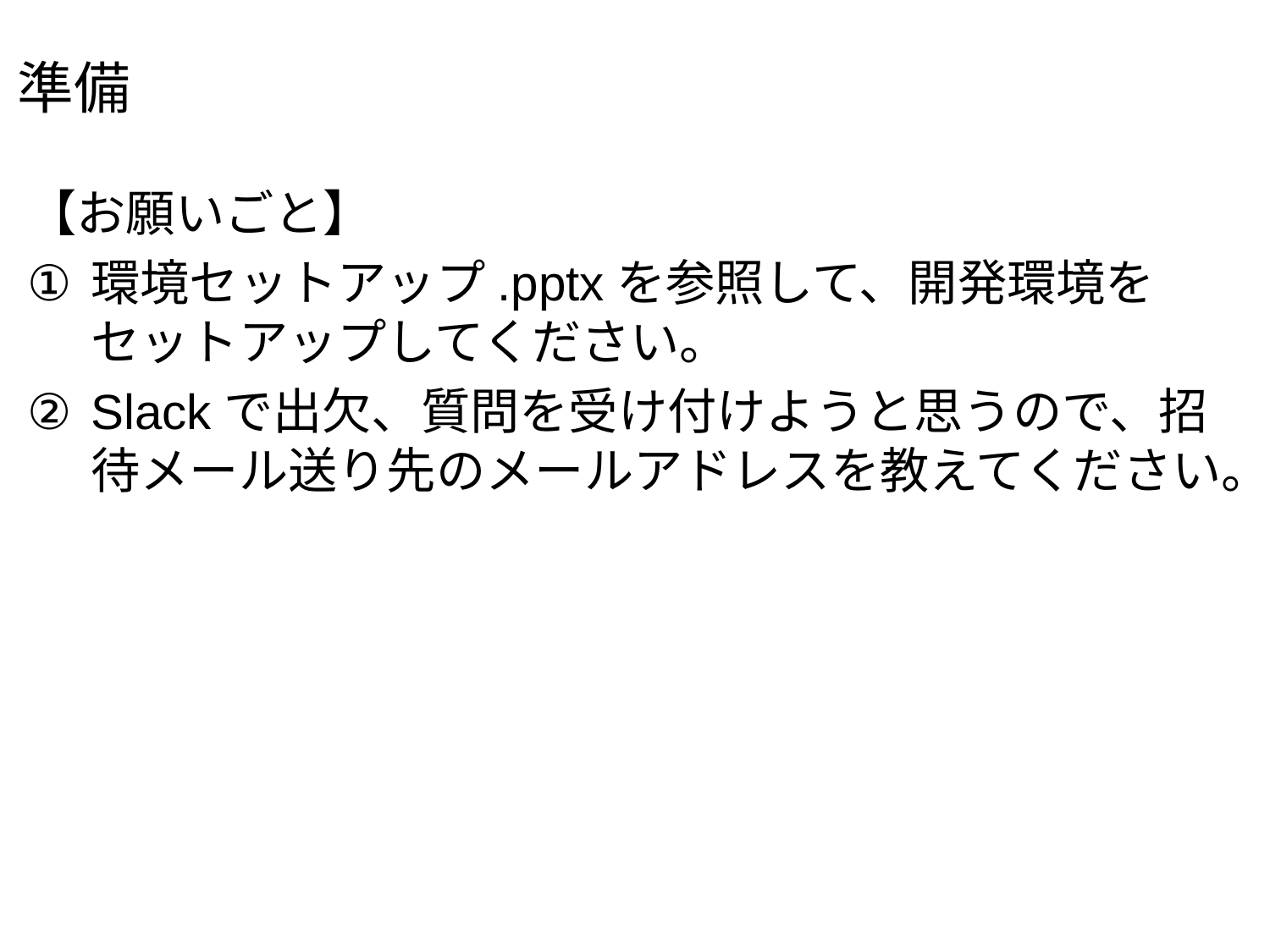

準備
【お願いごと】
環境セットアップ.pptxを参照して、開発環境をセットアップしてください。
Slackで出欠、質問を受け付けようと思うので、招待メール送り先のメールアドレスを教えてください。